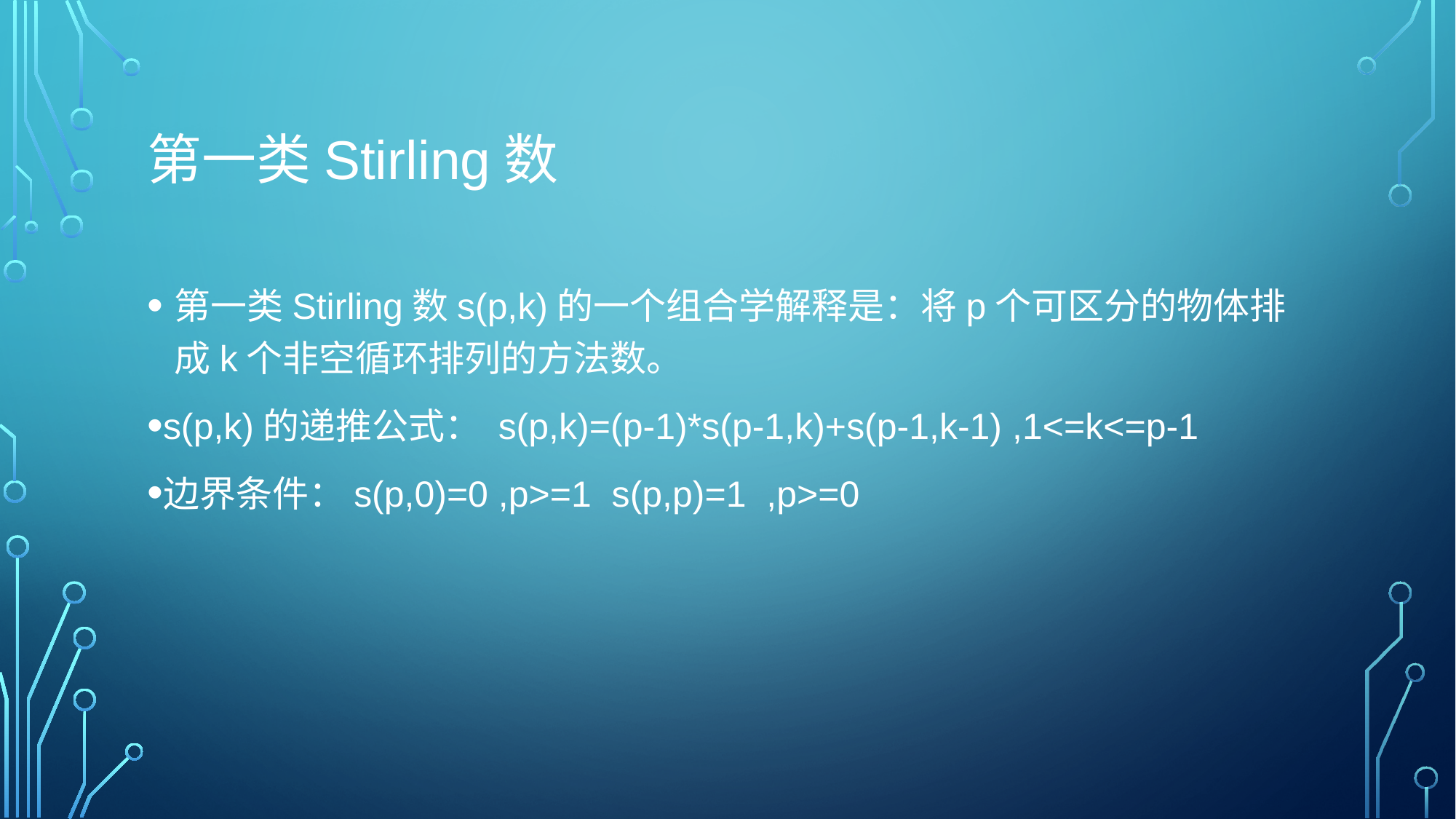

# 第一类Stirling数
第一类Stirling数s(p,k)的一个组合学解释是：将p个可区分的物体排成k个非空循环排列的方法数。
s(p,k)的递推公式： s(p,k)=(p-1)*s(p-1,k)+s(p-1,k-1) ,1<=k<=p-1
边界条件：s(p,0)=0 ,p>=1  s(p,p)=1  ,p>=0